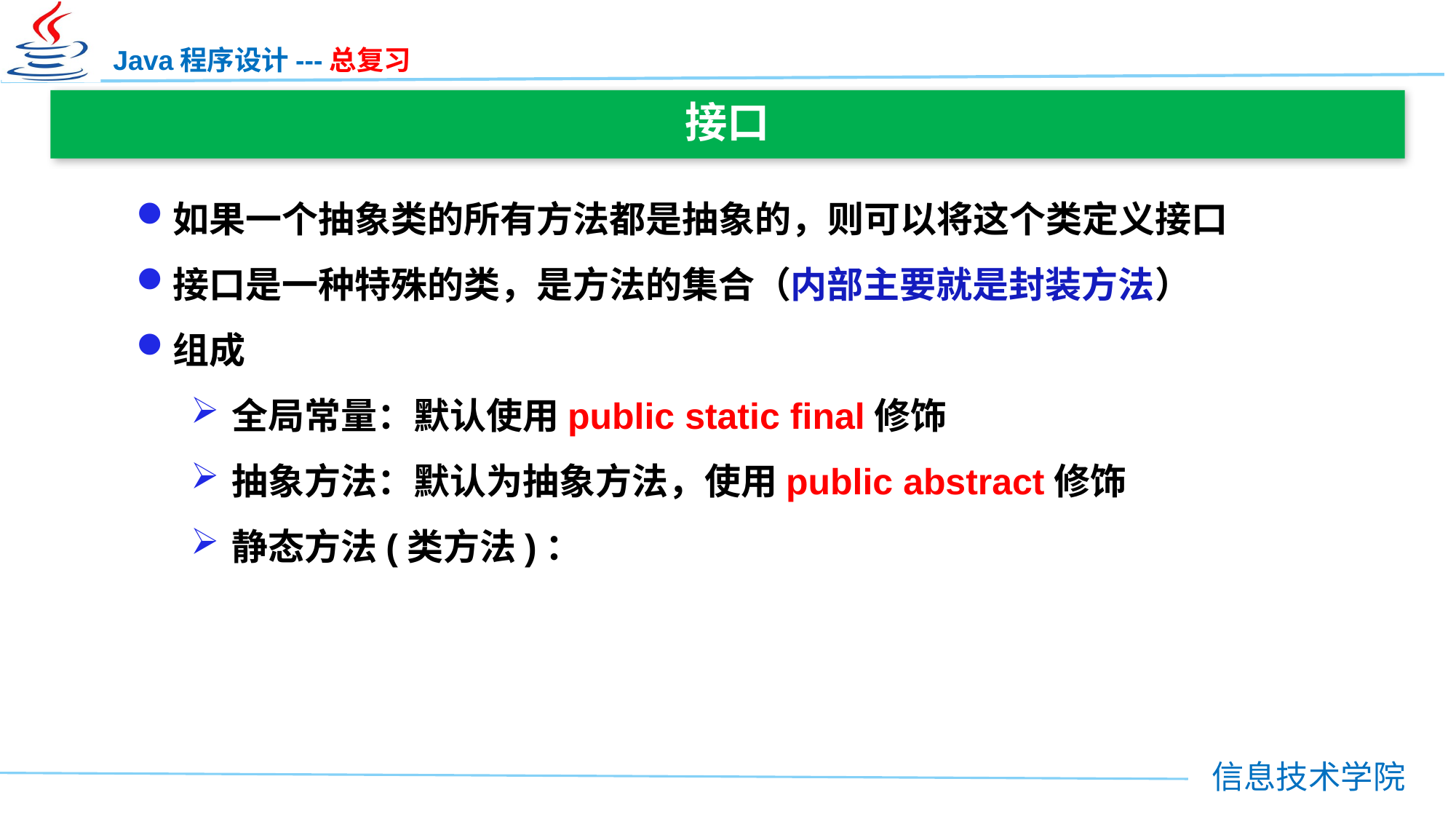

接口
如果一个抽象类的所有方法都是抽象的，则可以将这个类定义接口
接口是一种特殊的类，是方法的集合（内部主要就是封装方法）
组成
全局常量：默认使用public static final修饰
抽象方法：默认为抽象方法，使用public abstract修饰
静态方法(类方法)：